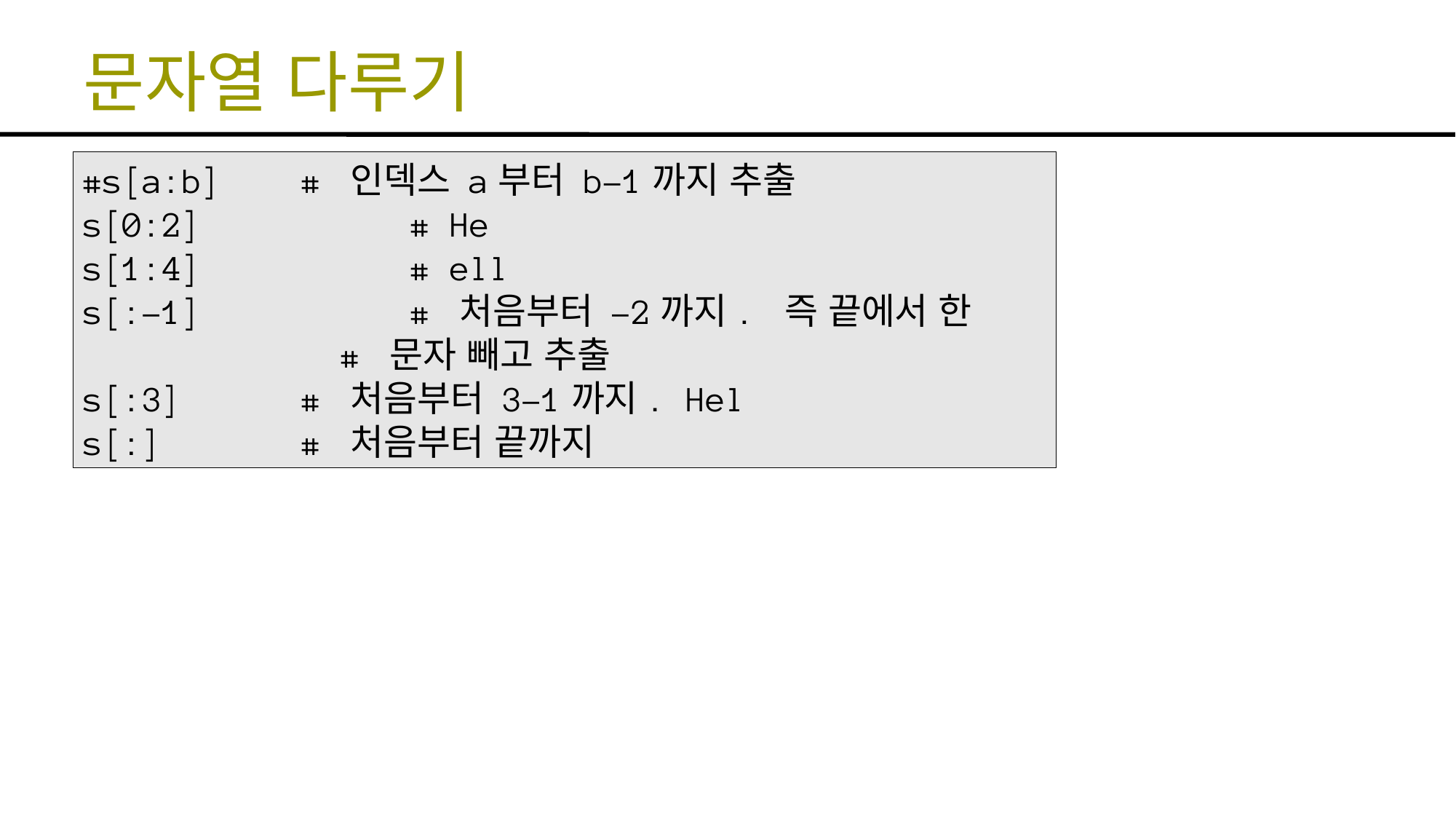

# 문자열 다루기

#s[a:b]	# 인덱스 a부터 b-1까지 추출
s[0:2]		# He
s[1:4]		# ell
s[:-1]		# 처음부터 -2까지. 즉 끝에서 한
             # 문자 빼고 추출
s[:3]		# 처음부터 3-1까지. Hel
s[:]		# 처음부터 끝까지